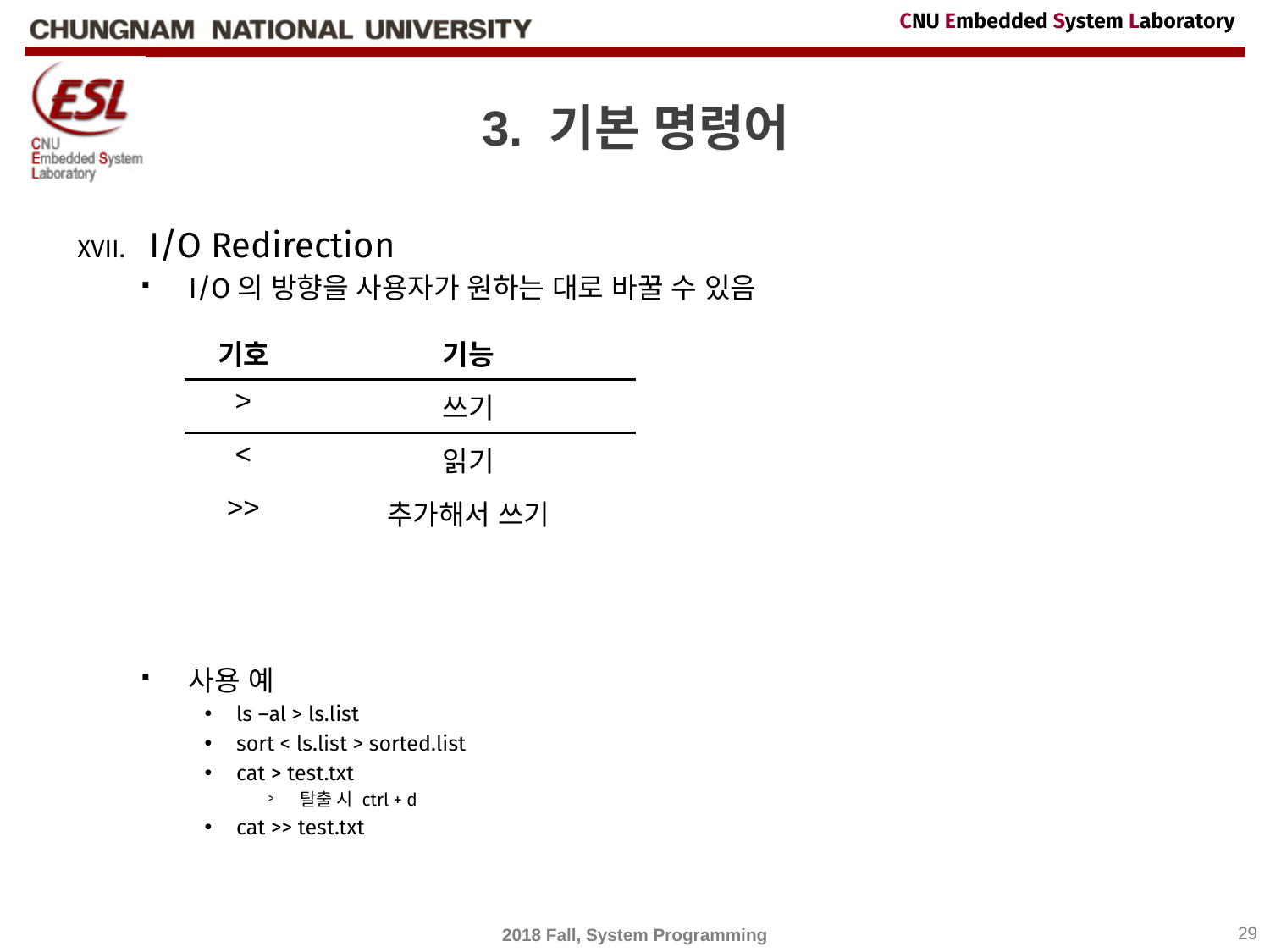

# 3. 기본 명령어
I/O Redirection
I/O의 방향을 사용자가 원하는 대로 바꿀 수 있음

사용 예
ls –al > ls.list
sort < ls.list > sorted.list
cat > test.txt
탈출 시 ctrl + d
cat >> test.txt
| 기호 | 기능 |
| --- | --- |
| > | 쓰기 |
| < | 읽기 |
| >> | 추가해서 쓰기 |
2018 Fall, System Programming
29